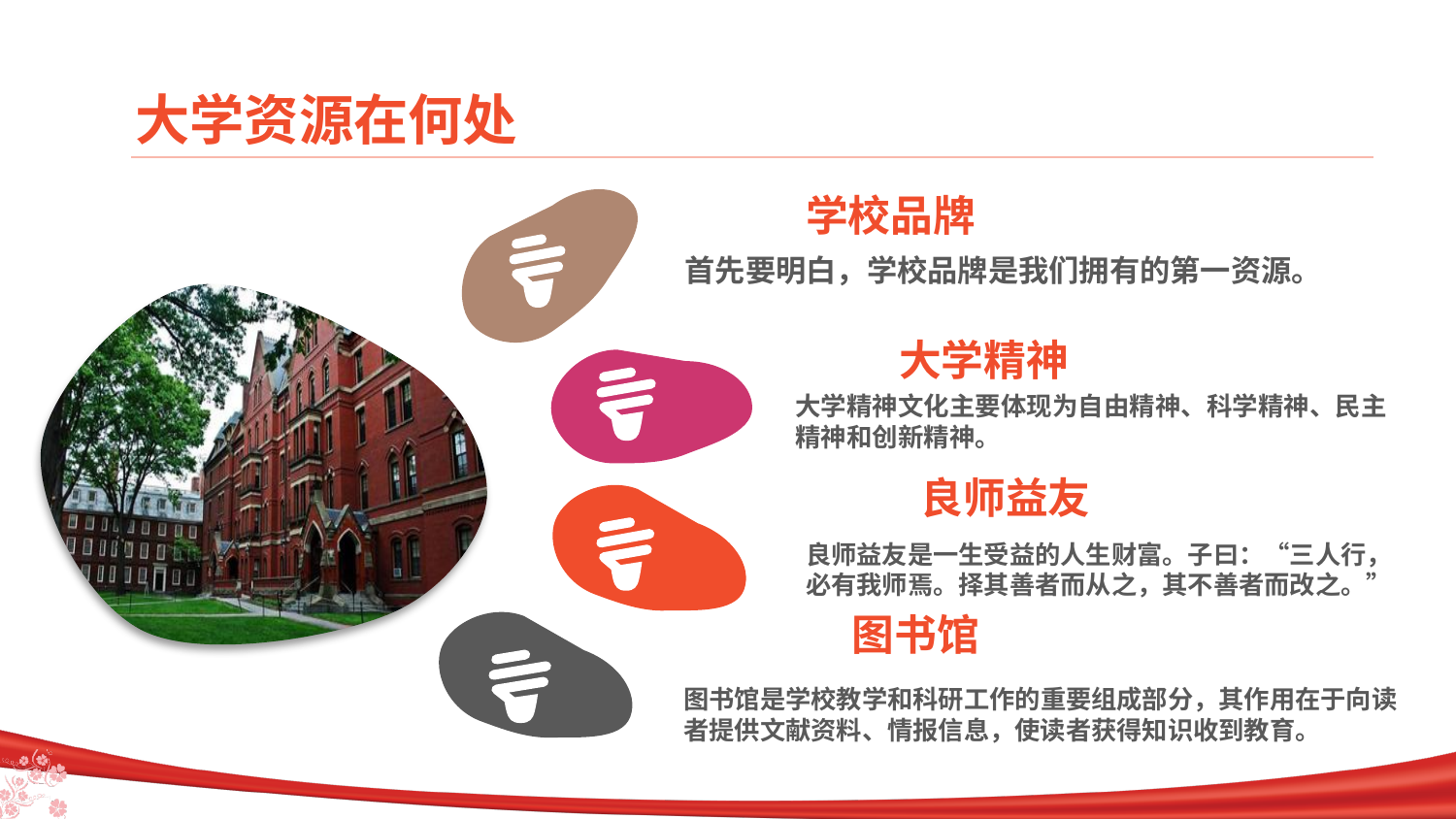

# 大学资源在何处
学校品牌

首先要明白，学校品牌是我们拥有的第一资源。

大学精神

大学精神文化主要体现为自由精神、科学精神、民主精神和创新精神。
良师益友

良师益友是一生受益的人生财富。子曰：“三人行，必有我师焉。择其善者而从之，其不善者而改之。”
图书馆

图书馆是学校教学和科研工作的重要组成部分，其作用在于向读者提供文献资料、情报信息，使读者获得知识收到教育。